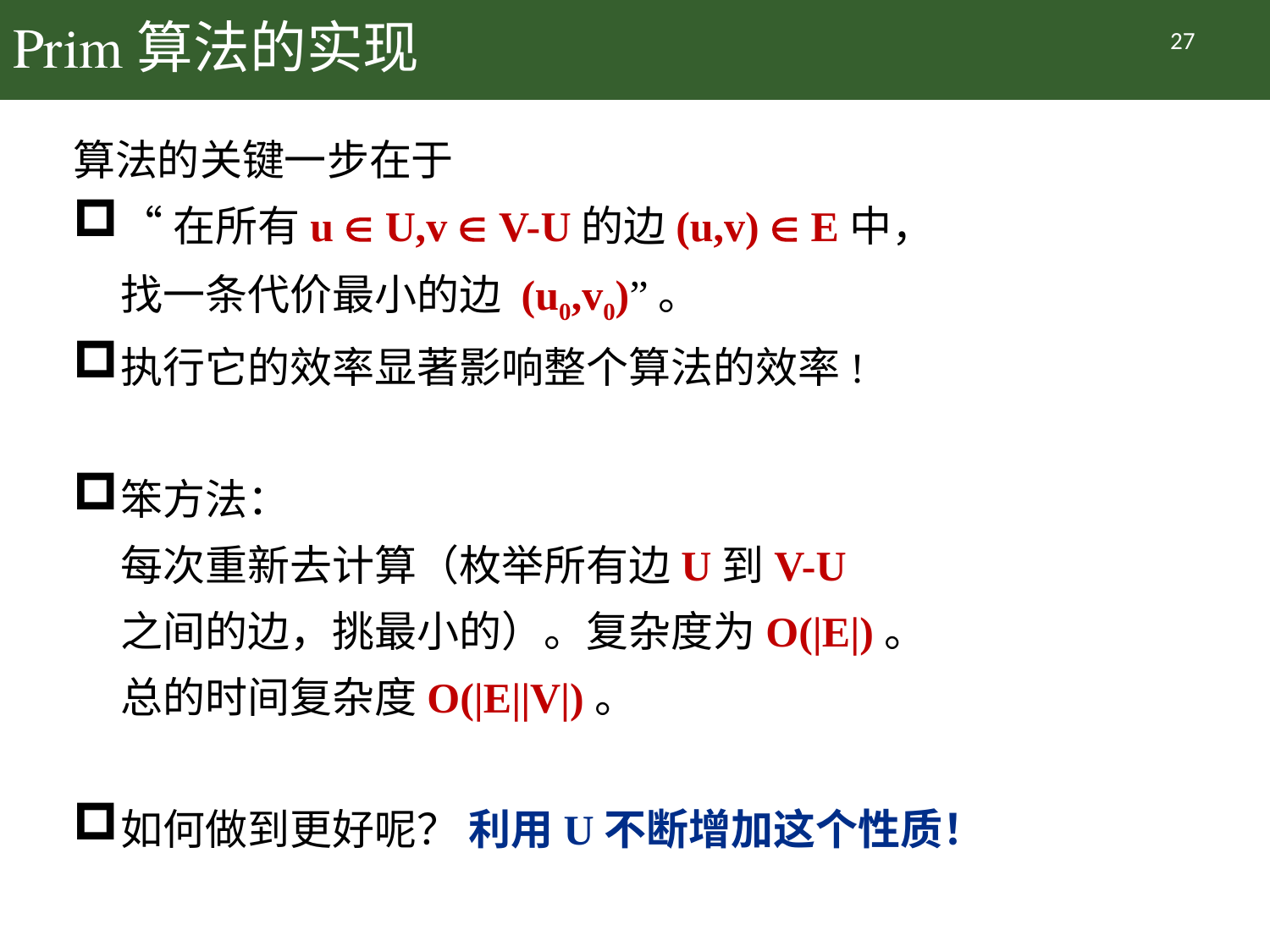

# Prim算法的实现
27
算法的关键一步在于
“在所有u ∈ U,v ∈ V-U的边(u,v) ∈ E中，
找一条代价最小的边 (u0,v0)”。
执行它的效率显著影响整个算法的效率!

笨方法：
每次重新去计算（枚举所有边U到V-U
之间的边，挑最小的）。复杂度为O(|E|)。
总的时间复杂度O(|E||V|)。

如何做到更好呢？ 利用U不断增加这个性质！